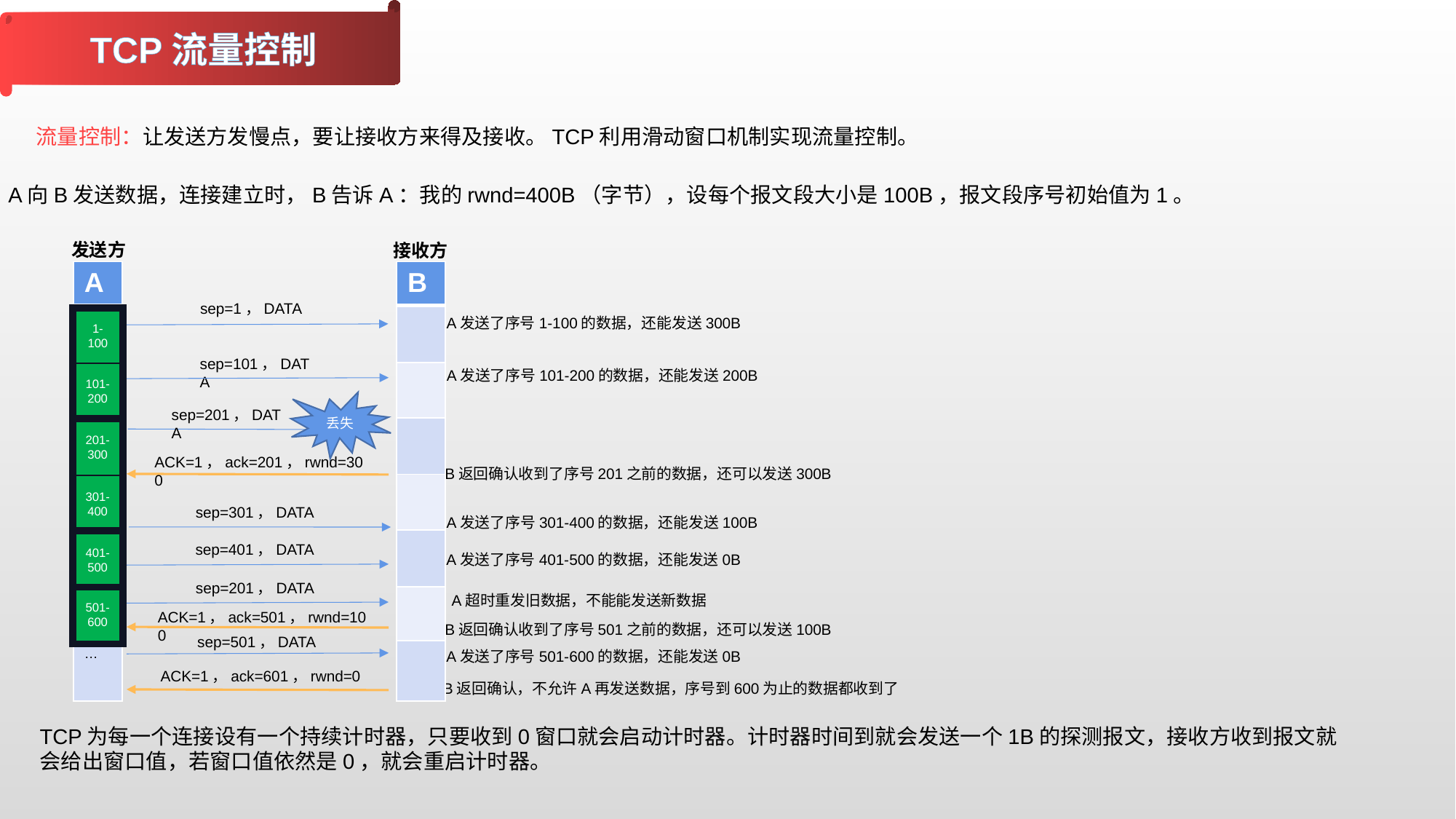

TCP流量控制
流量控制：让发送方发慢点，要让接收方来得及接收。TCP利用滑动窗口机制实现流量控制。
A向B发送数据，连接建立时，B告诉A：我的rwnd=400B（字节），设每个报文段大小是100B，报文段序号初始值为1。
发送方
接收方
| A |
| --- |
| 1-100 |
| 101-200 |
| 201-300 |
| 301-400 |
| 401-500 |
| 501-600 |
| … |
| B |
| --- |
|  |
|  |
|  |
|  |
|  |
|  |
|  |
sep=1，DATA

1-100
A发送了序号1-100的数据，还能发送300B
sep=101，DATA
A发送了序号101-200的数据，还能发送200B
101-200
丢失
sep=201，DATA
201-300

ACK=1，ack=201，rwnd=300
B返回确认收到了序号201之前的数据，还可以发送300B
301-400
sep=301，DATA
A发送了序号301-400的数据，还能发送100B
401-500
sep=401，DATA
A发送了序号401-500的数据，还能发送0B
sep=201，DATA
A超时重发旧数据，不能能发送新数据
501-600

ACK=1，ack=501，rwnd=100
B返回确认收到了序号501之前的数据，还可以发送100B
sep=501，DATA
A发送了序号501-600的数据，还能发送0B
ACK=1，ack=601，rwnd=0
B返回确认，不允许A再发送数据，序号到600为止的数据都收到了
TCP为每一个连接设有一个持续计时器，只要收到0窗口就会启动计时器。计时器时间到就会发送一个1B的探测报文，接收方收到报文就会给出窗口值，若窗口值依然是0，就会重启计时器。